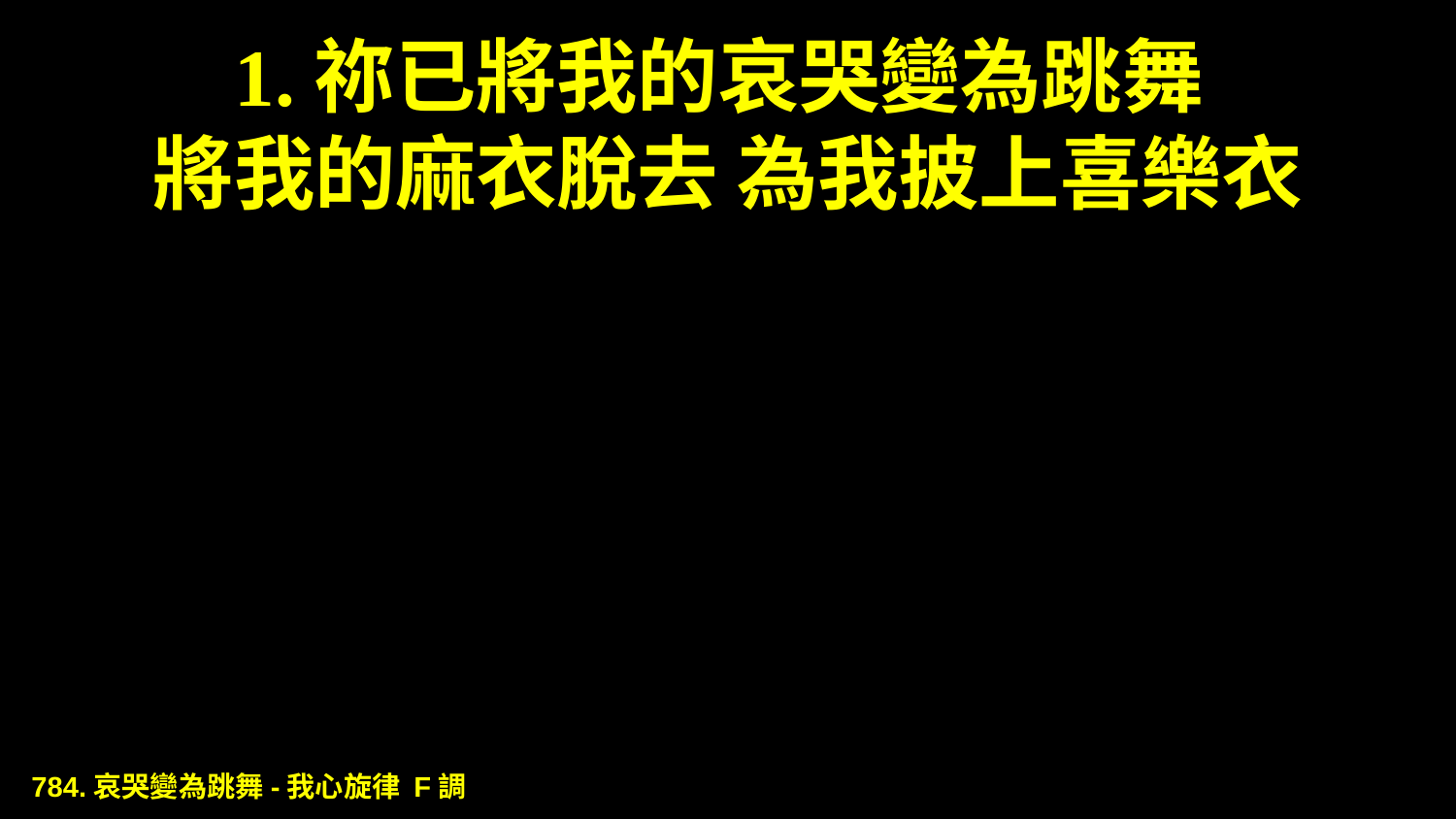

# 1.祢已將我的哀哭變為跳舞 將我的麻衣脫去 為我披上喜樂衣
784.哀哭變為跳舞-我心旋律 F調